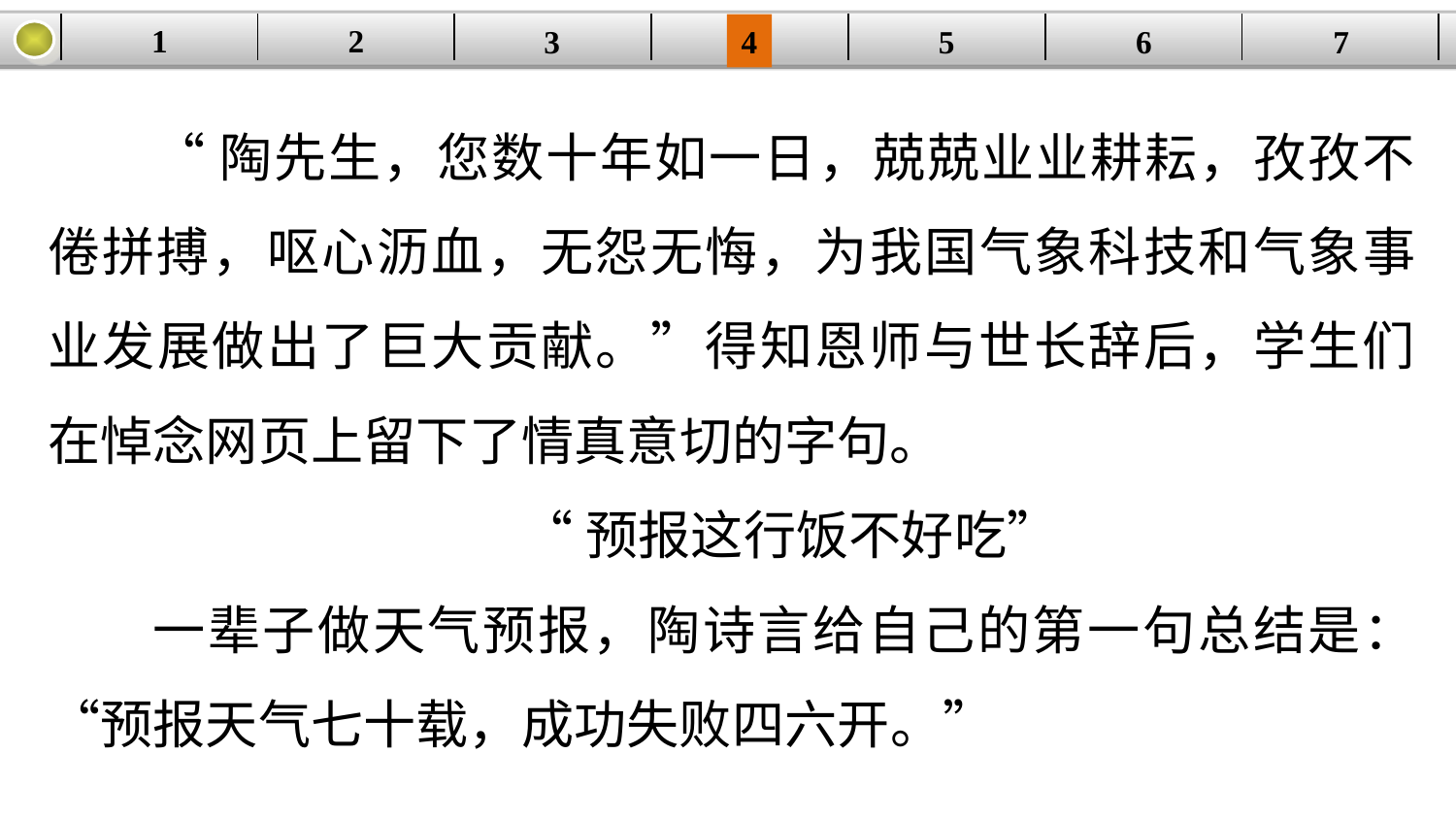

1
2
|  |  |  |  |  |  |  |
| --- | --- | --- | --- | --- | --- | --- |
3
4
5
6
7

“陶先生，您数十年如一日，兢兢业业耕耘，孜孜不倦拼搏，呕心沥血，无怨无悔，为我国气象科技和气象事业发展做出了巨大贡献。”得知恩师与世长辞后，学生们在悼念网页上留下了情真意切的字句。
 “预报这行饭不好吃”
一辈子做天气预报，陶诗言给自己的第一句总结是：“预报天气七十载，成功失败四六开。”